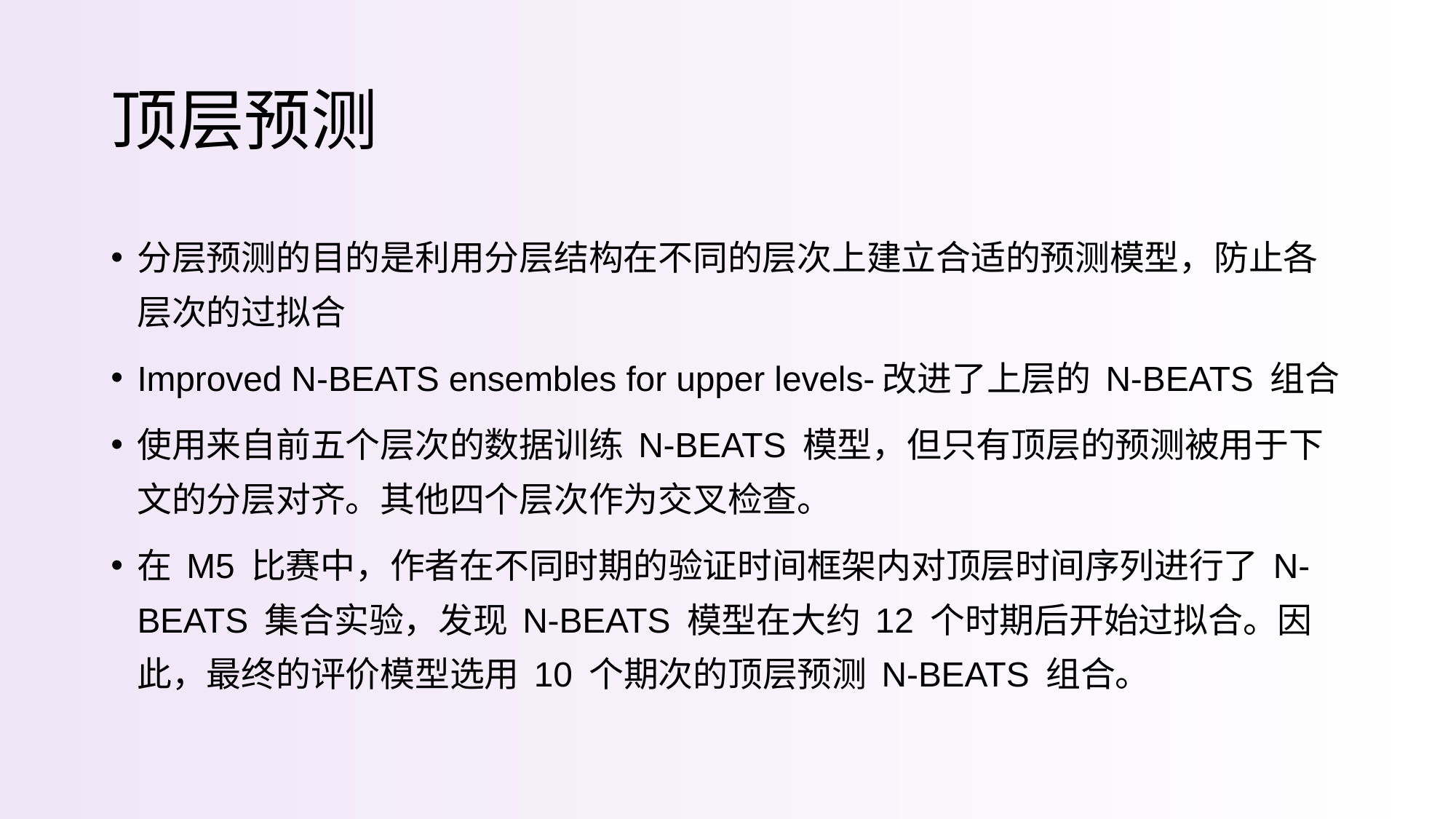

# 顶层预测
分层预测的目的是利用分层结构在不同的层次上建立合适的预测模型，防止各层次的过拟合
Improved N-BEATS ensembles for upper levels-改进了上层的 N-BEATS 组合
使用来自前五个层次的数据训练 N-BEATS 模型，但只有顶层的预测被用于下文的分层对齐。其他四个层次作为交叉检查。
在 M5 比赛中，作者在不同时期的验证时间框架内对顶层时间序列进行了 N-BEATS 集合实验，发现 N-BEATS 模型在大约 12 个时期后开始过拟合。因此，最终的评价模型选用 10 个期次的顶层预测 N-BEATS 组合。